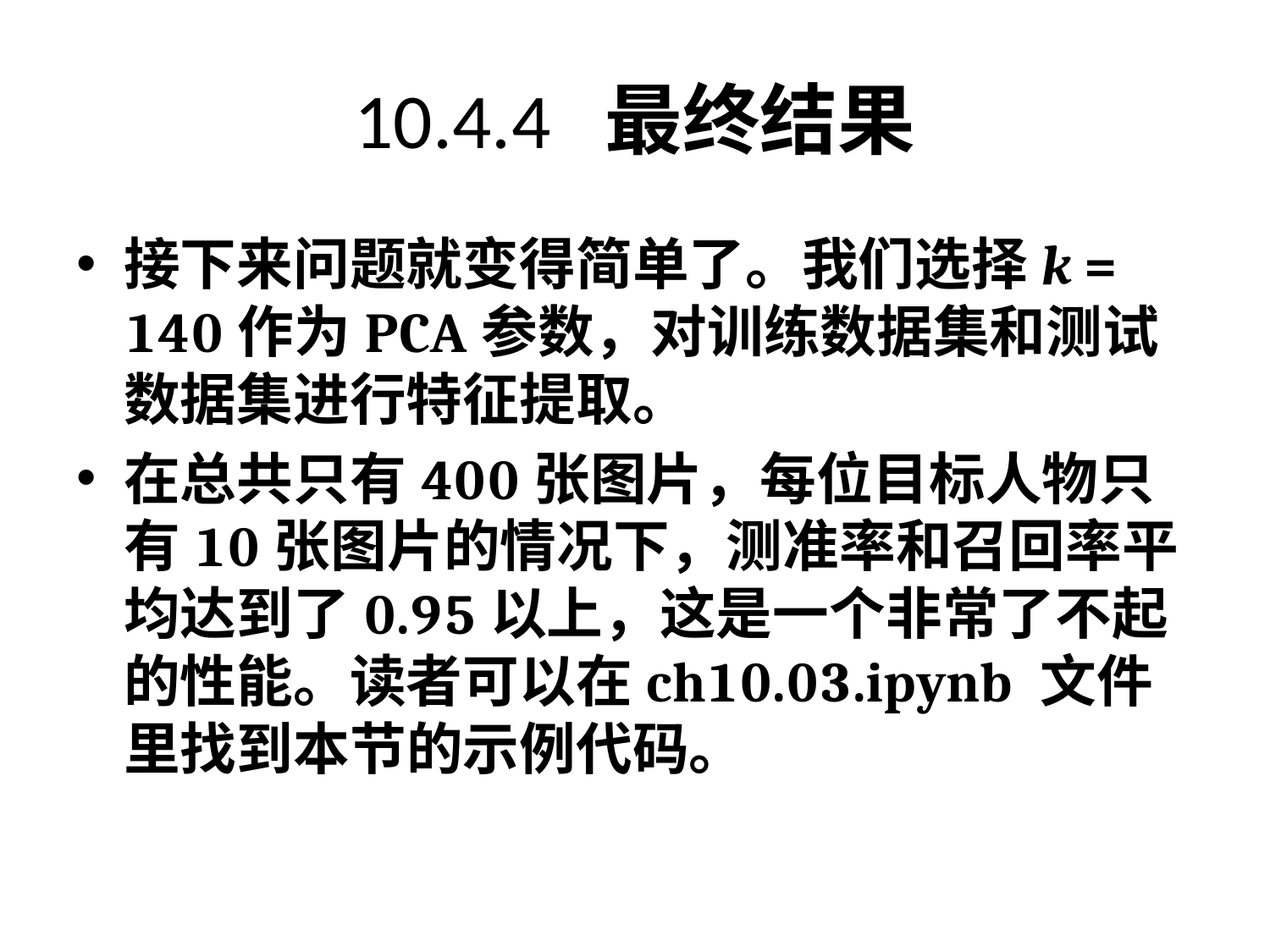

# 10.4.4  最终结果
接下来问题就变得简单了。我们选择k = 140作为PCA参数，对训练数据集和测试数据集进行特征提取。
在总共只有400张图片，每位目标人物只有10张图片的情况下，测准率和召回率平均达到了0.95以上，这是一个非常了不起的性能。读者可以在ch10.03.ipynb 文件里找到本节的示例代码。